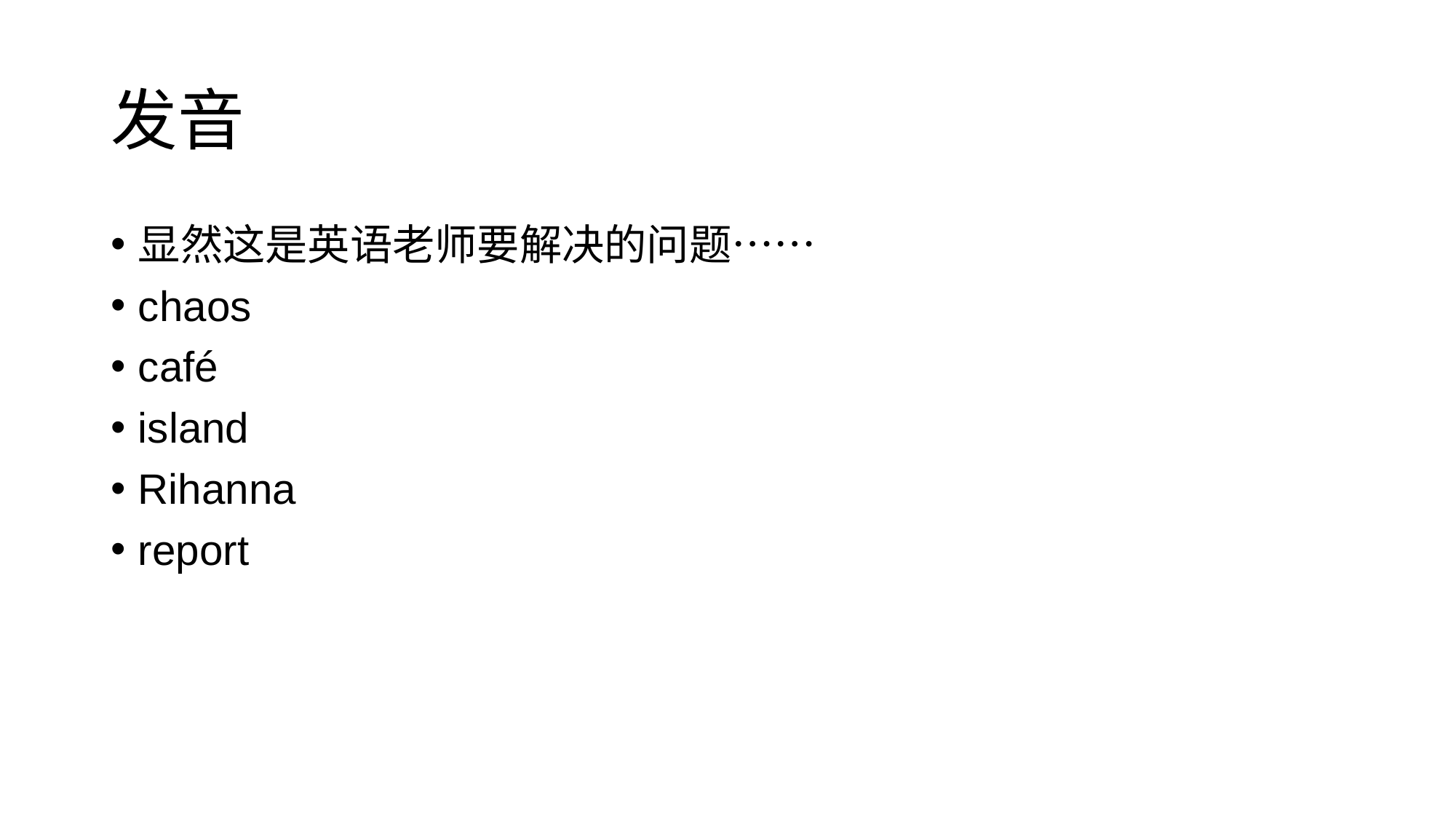

# 发音
显然这是英语老师要解决的问题……
chaos
café
island
Rihanna
report